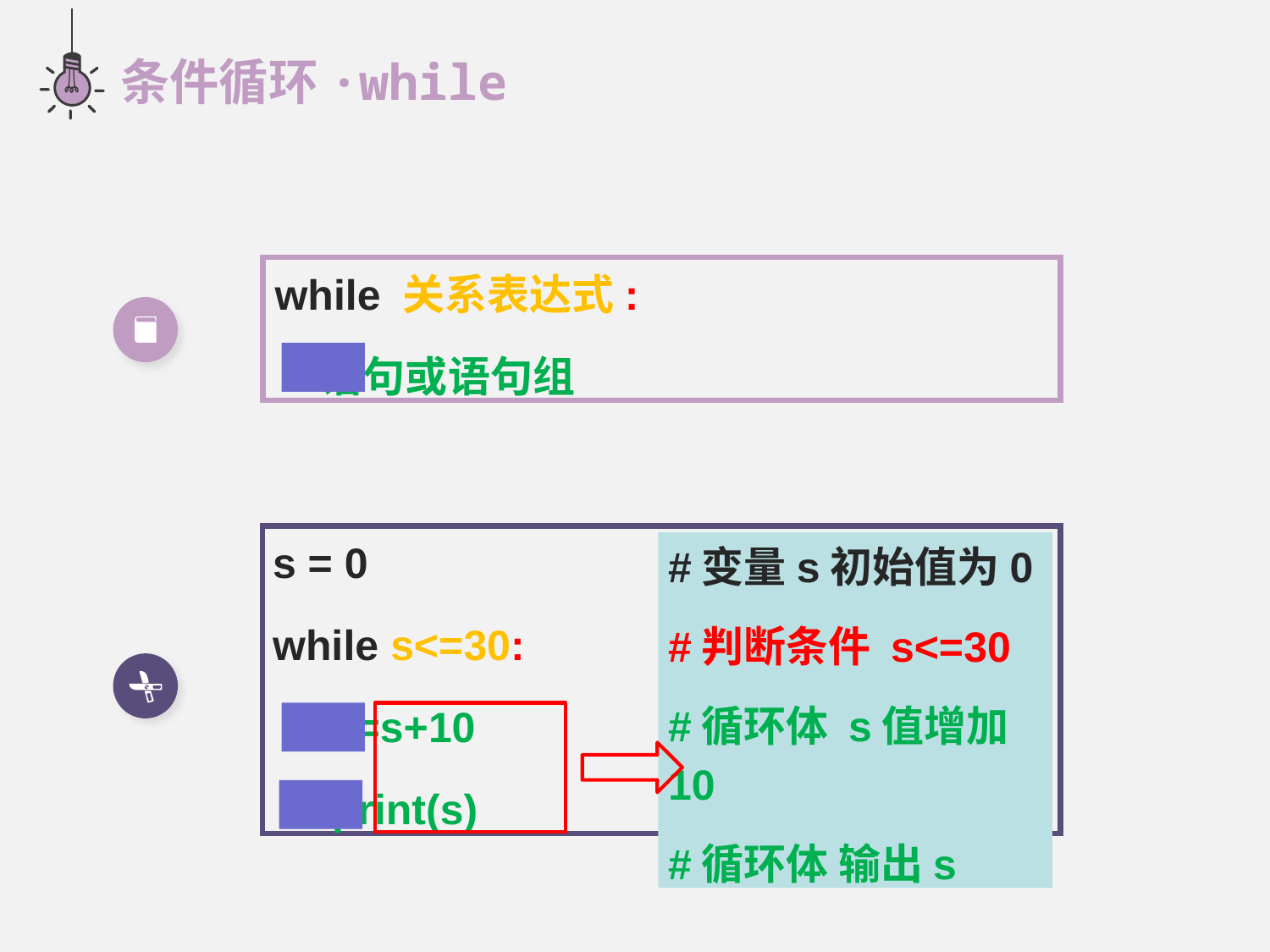

条件循环·while
 while 关系表达式:
     语句或语句组

s = 0
while s<=30:
     s=s+10
     print(s)
#变量s初始值为0
#判断条件 s<=30
#循环体 s值增加10
#循环体 输出s